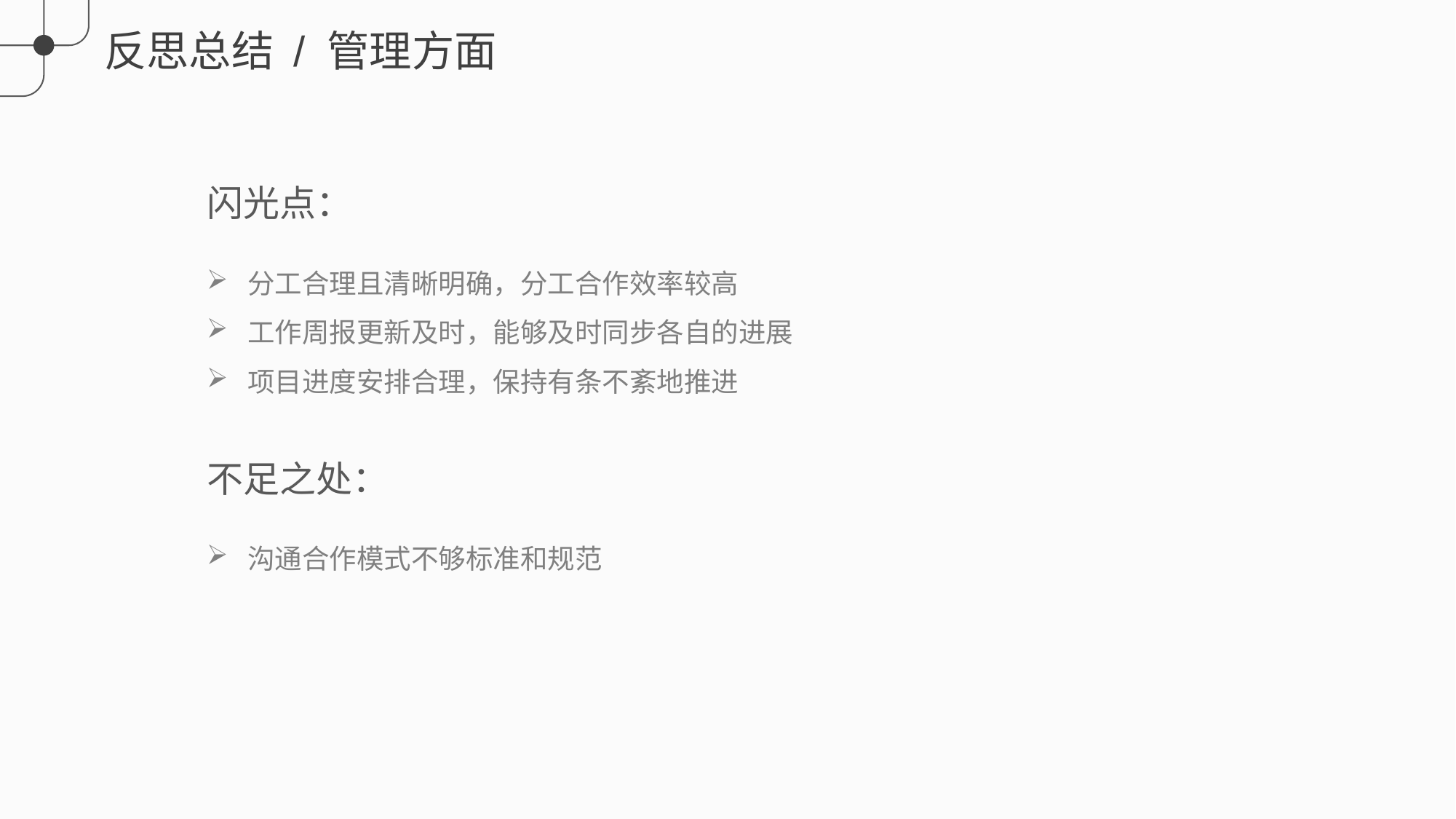

反思总结 / 管理方面
闪光点：
分工合理且清晰明确，分工合作效率较高
工作周报更新及时，能够及时同步各自的进展
项目进度安排合理，保持有条不紊地推进
不足之处：
沟通合作模式不够标准和规范